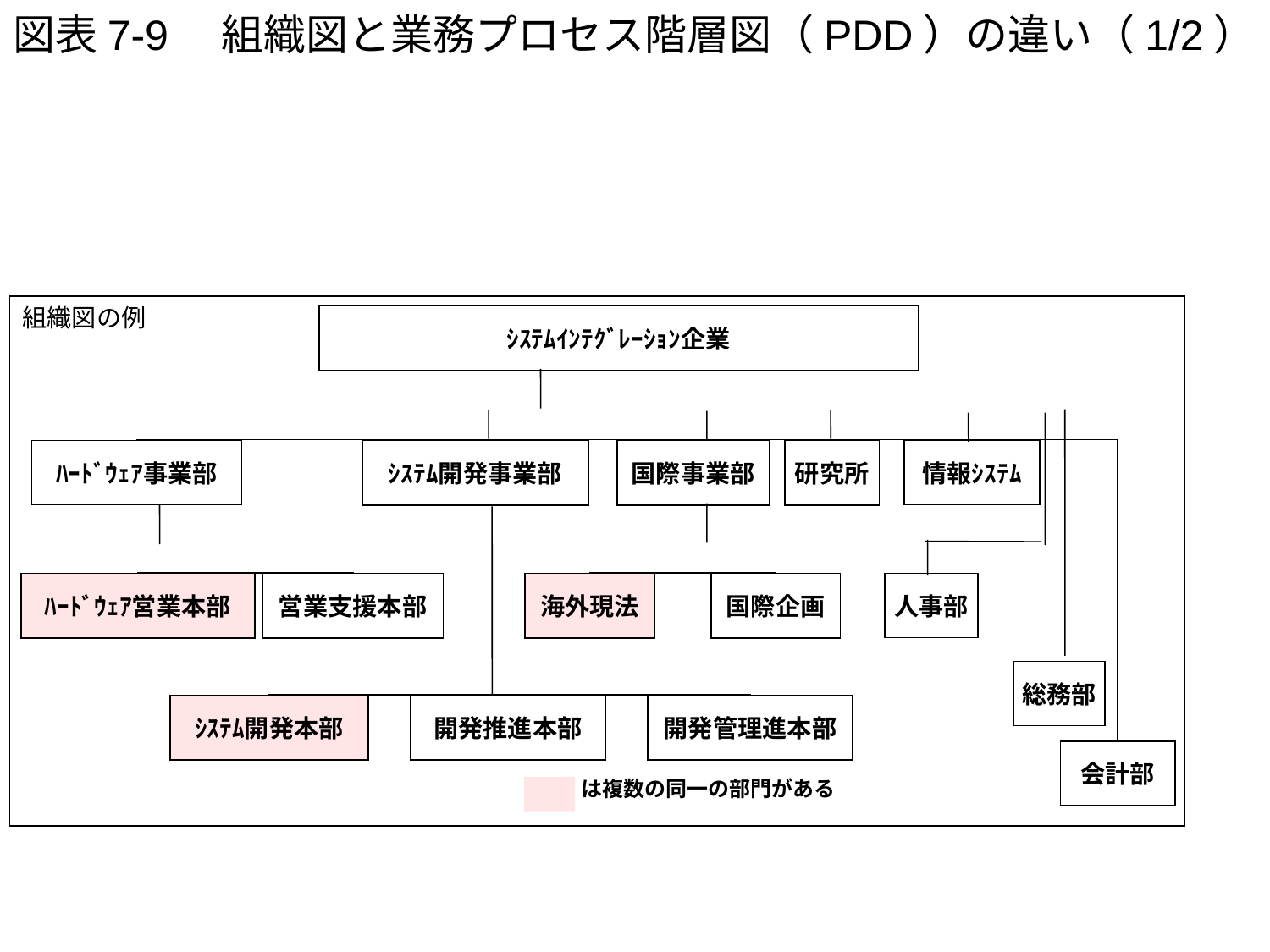

# 図表7-9　組織図と業務プロセス階層図（PDD）の違い（1/2）
組織図の例
ｼｽﾃﾑｲﾝﾃｸﾞﾚｰｼｮﾝ企業

ﾊｰﾄﾞｳｪｱ事業部
情報ｼｽﾃﾑ
ｼｽﾃﾑ開発事業部
国際事業部
研究所

人事部
ﾊｰﾄﾞｳｪｱ営業本部
営業支援本部
海外現法
国際企画
総務部
ｼｽﾃﾑ開発本部
開発推進本部
開発管理進本部
会計部
は複数の同一の部門がある